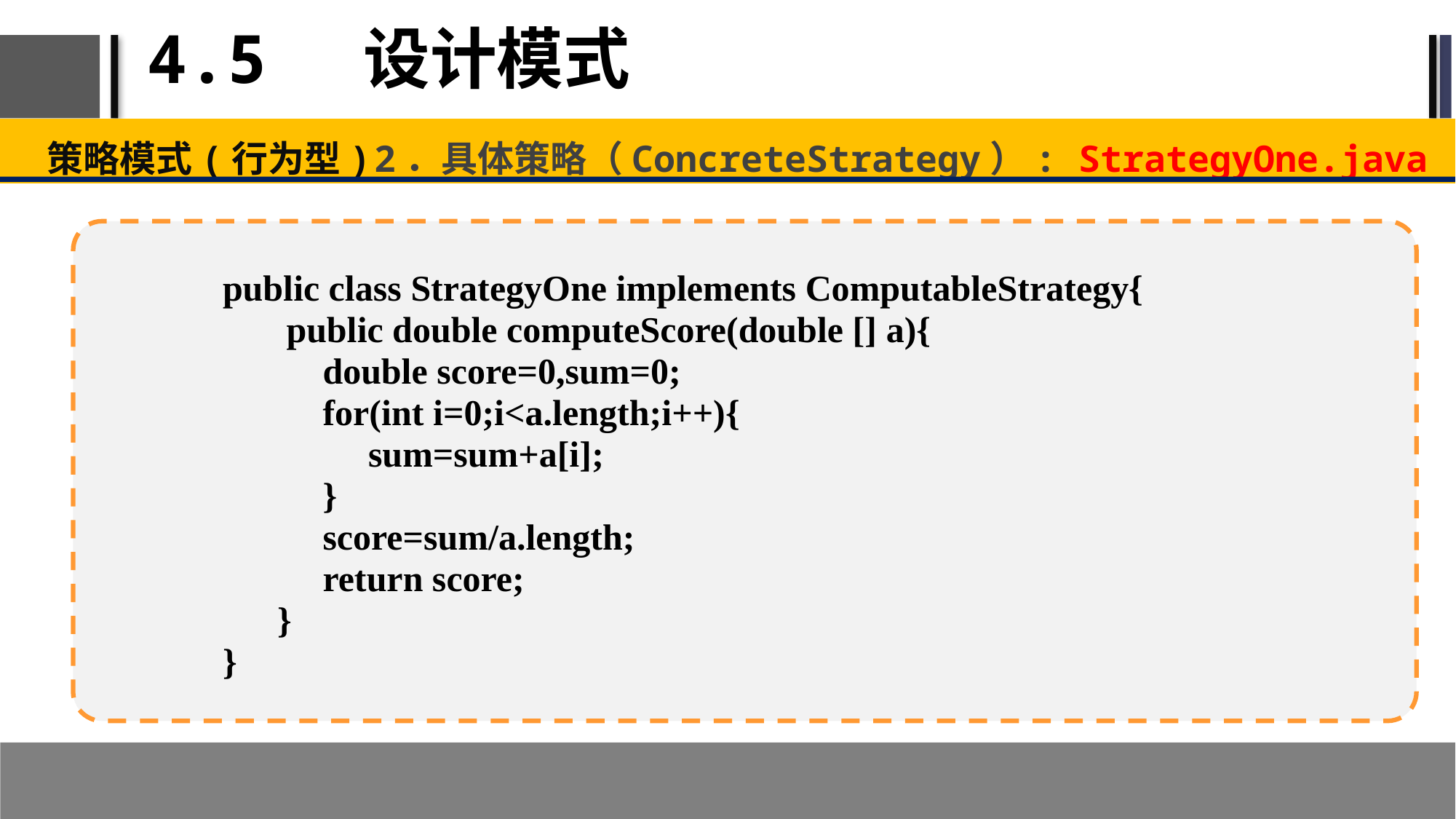

# 4.5  设计模式

策略模式(行为型)	2．具体策略（ConcreteStrategy）: StrategyOne.java

public class StrategyOne implements ComputableStrategy{
       public double computeScore(double [] a){
           double score=0,sum=0;
           for(int i=0;i<a.length;i++){
                sum=sum+a[i];
           }
           score=sum/a.length;
           return score;
      }
}